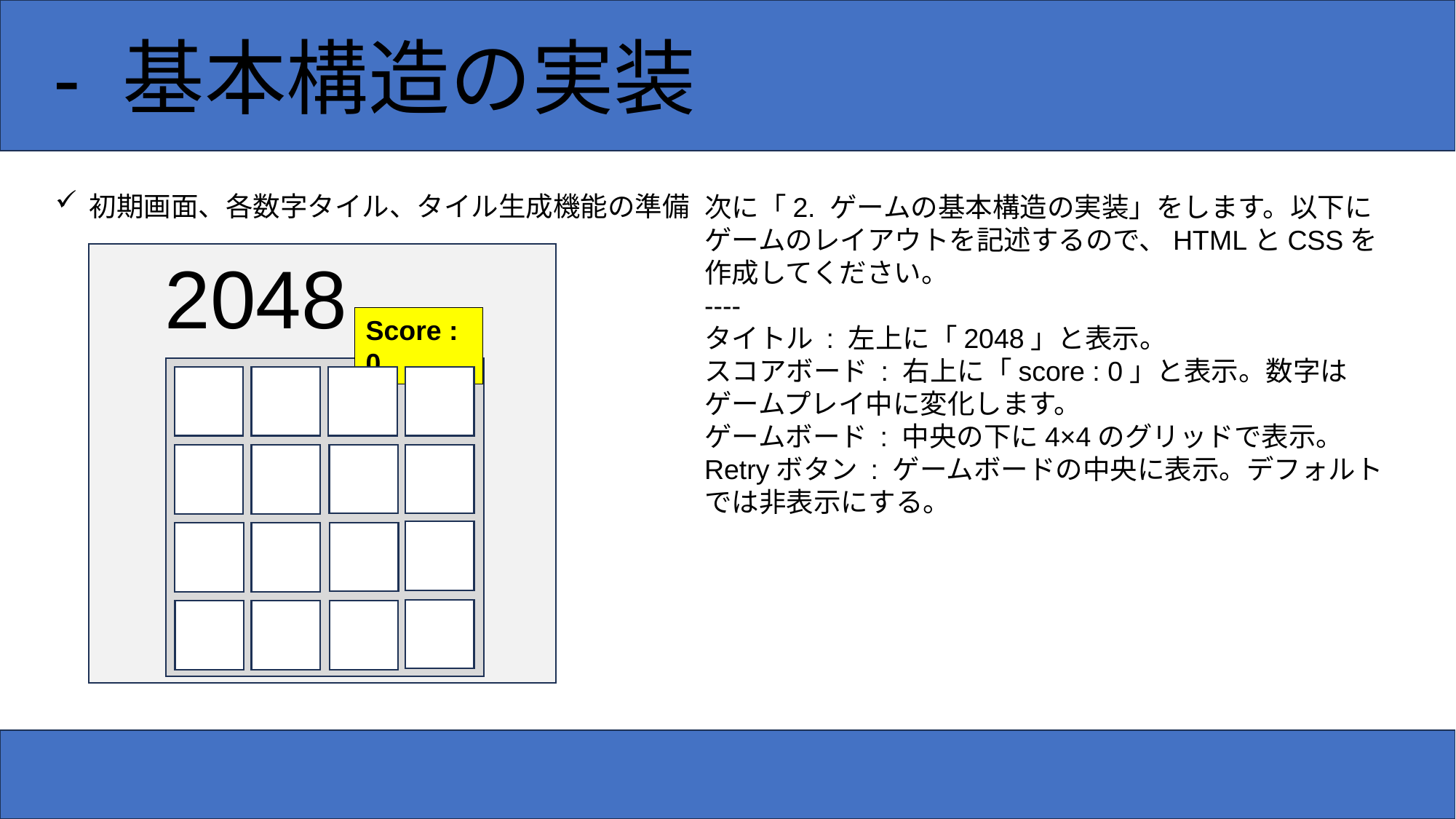

- 基本構造の実装
初期画面、各数字タイル、タイル生成機能の準備
次に「2. ゲームの基本構造の実装」をします。以下にゲームのレイアウトを記述するので、HTMLとCSSを作成してください。
----
タイトル : 左上に「2048」と表示。
スコアボード : 右上に「score : 0」と表示。数字はゲームプレイ中に変化します。
ゲームボード : 中央の下に4×4のグリッドで表示。
Retryボタン : ゲームボードの中央に表示。デフォルトでは非表示にする。
2048

Score : 0